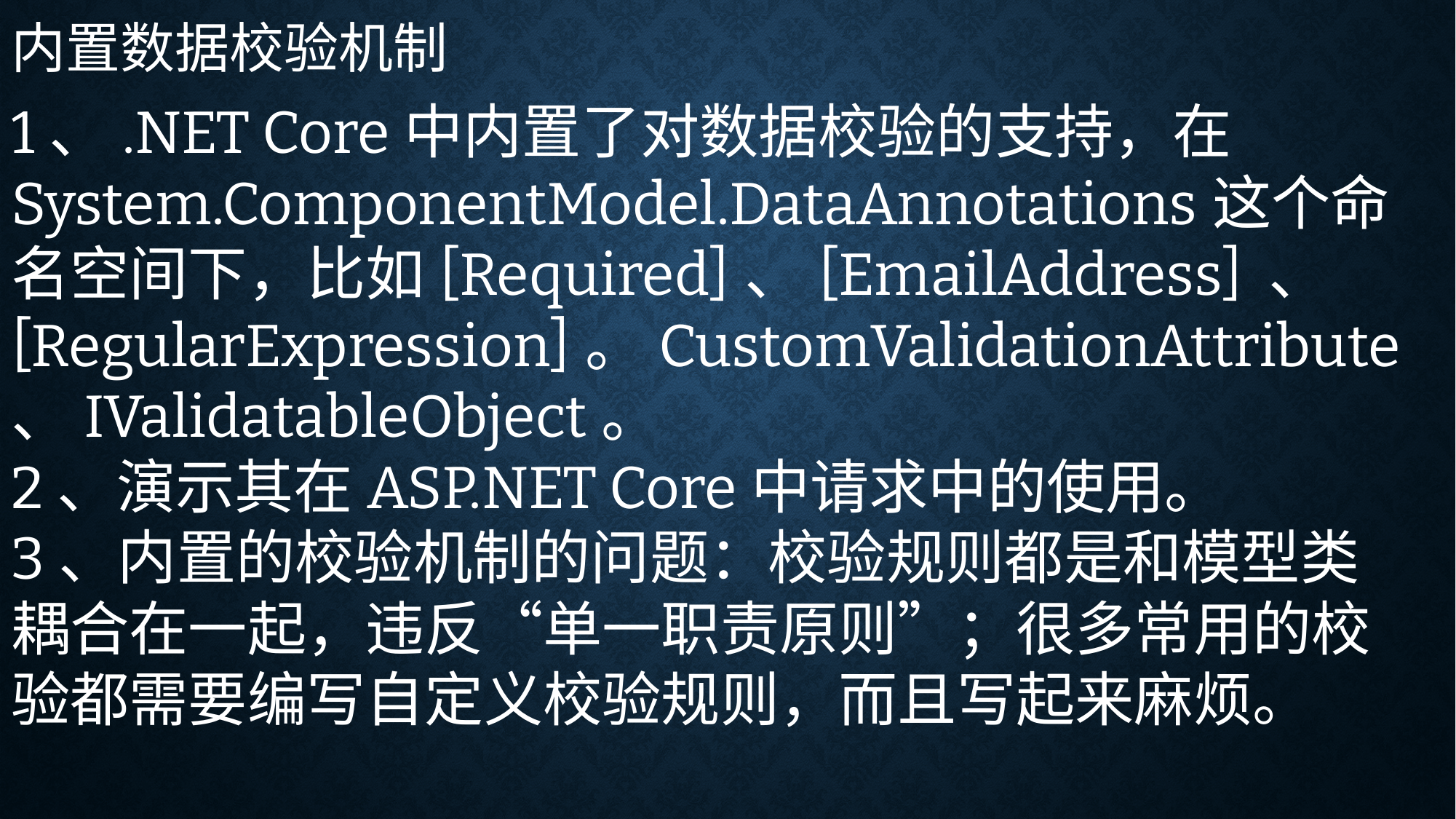

内置数据校验机制
1、.NET Core中内置了对数据校验的支持，在System.ComponentModel.DataAnnotations这个命名空间下，比如[Required]、[EmailAddress] 、[RegularExpression]。CustomValidationAttribute、IValidatableObject。
2、演示其在ASP.NET Core中请求中的使用。
3、内置的校验机制的问题：校验规则都是和模型类耦合在一起，违反“单一职责原则”；很多常用的校验都需要编写自定义校验规则，而且写起来麻烦。